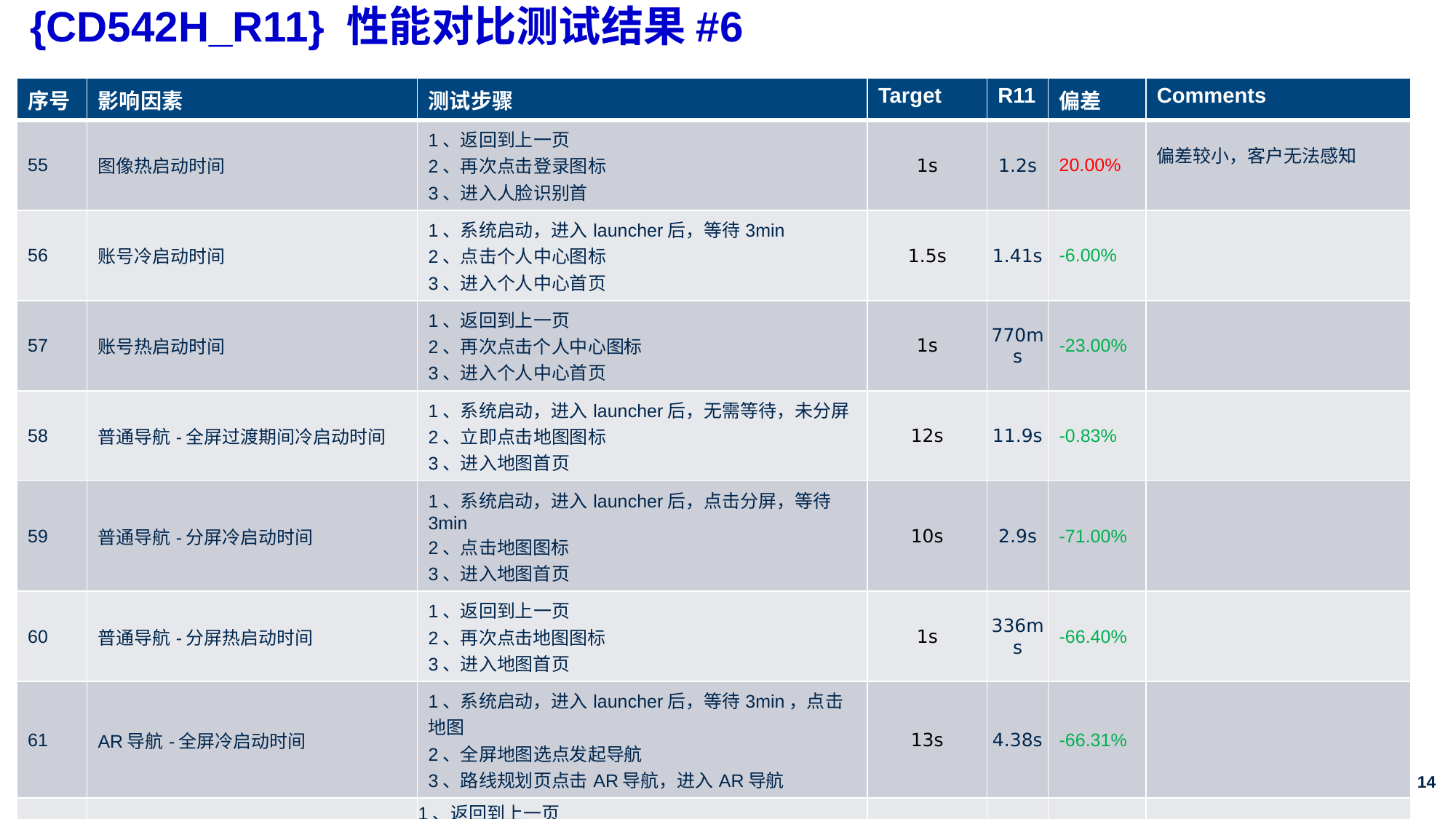

# {CD542H_R11} 性能对比测试结果#6
| 序号 | 影响因素 | 测试步骤 | Target | R11 | 偏差 | Comments |
| --- | --- | --- | --- | --- | --- | --- |
| 55 | 图像热启动时间 | 1、返回到上一页 2、再次点击登录图标 3、进入人脸识别首 | 1s | 1.2s | 20.00% | 偏差较小，客户无法感知 |
| 56 | 账号冷启动时间 | 1、系统启动，进入launcher后，等待3min 2、点击个人中心图标 3、进入个人中心首页 | 1.5s | 1.41s | -6.00% |  |
| 57 | 账号热启动时间 | 1、返回到上一页 2、再次点击个人中心图标 3、进入个人中心首页 | 1s | 770ms | -23.00% |  |
| 58 | 普通导航-全屏过渡期间冷启动时间 | 1、系统启动，进入launcher后，无需等待，未分屏 2、立即点击地图图标 3、进入地图首页 | 12s | 11.9s | -0.83% |  |
| 59 | 普通导航-分屏冷启动时间 | 1、系统启动，进入launcher后，点击分屏，等待3min 2、点击地图图标 3、进入地图首页 | 10s | 2.9s | -71.00% |  |
| 60 | 普通导航-分屏热启动时间 | 1、返回到上一页 2、再次点击地图图标 3、进入地图首页 | 1s | 336ms | -66.40% |  |
| 61 | AR导航-全屏冷启动时间 | 1、系统启动，进入launcher后，等待3min，点击地图 2、全屏地图选点发起导航 3、路线规划页点击AR导航，进入AR导航 | 13s | 4.38s | -66.31% |  |
| 62 | AR导航-全屏热启动时间 | 1、返回到上一页 2、再次点击AR导航 3、进入AR导航 | 2s | 2.33s | 16.50% | 偏差较小，客户无法感知 |